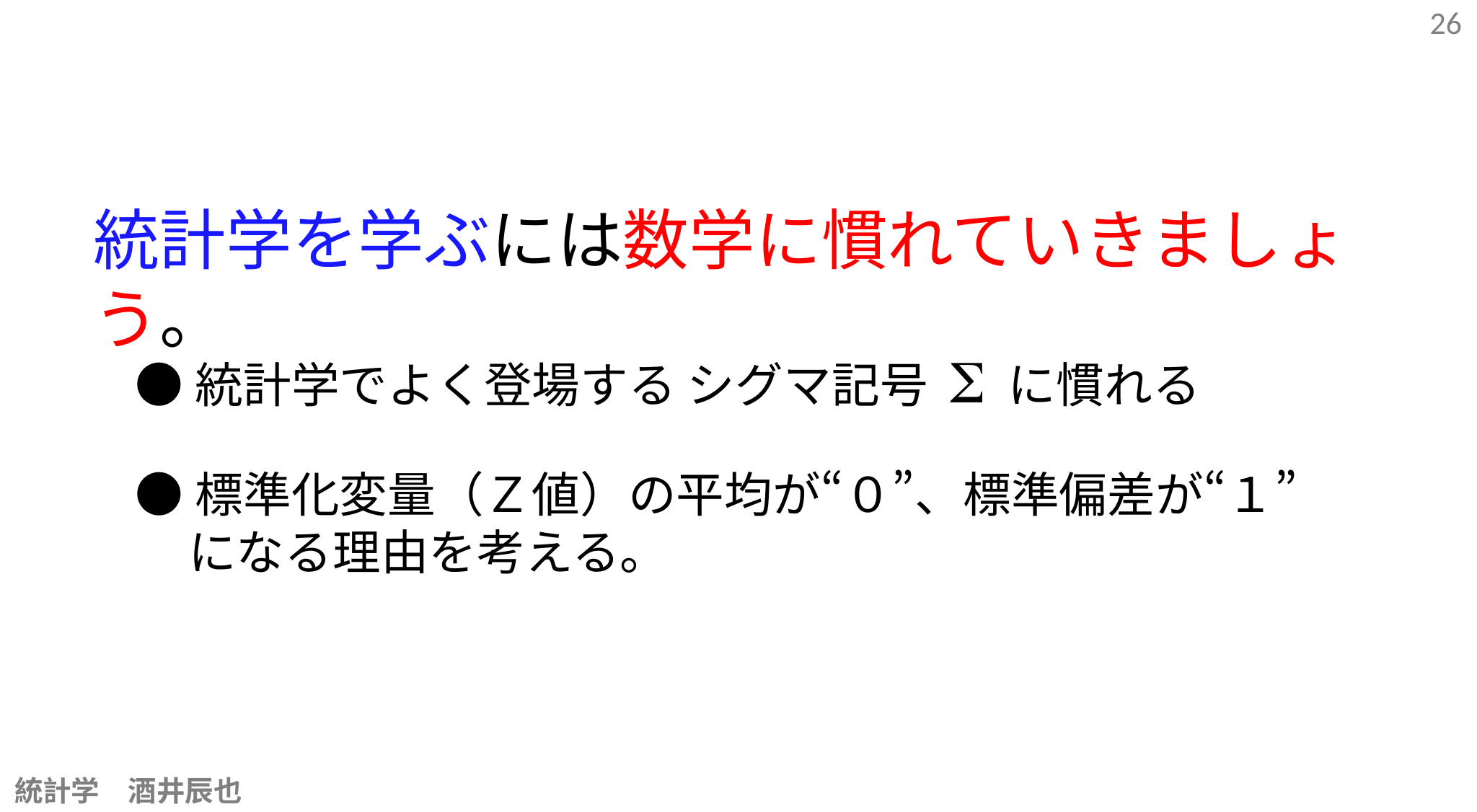

26
統計学を学ぶには数学に慣れていきましょう。
●統計学でよく登場する シグマ記号 Σ に慣れる
●標準化変量（Ｚ値）の平均が“０”、標準偏差が“１”
になる理由を考える。
統計学　酒井辰也